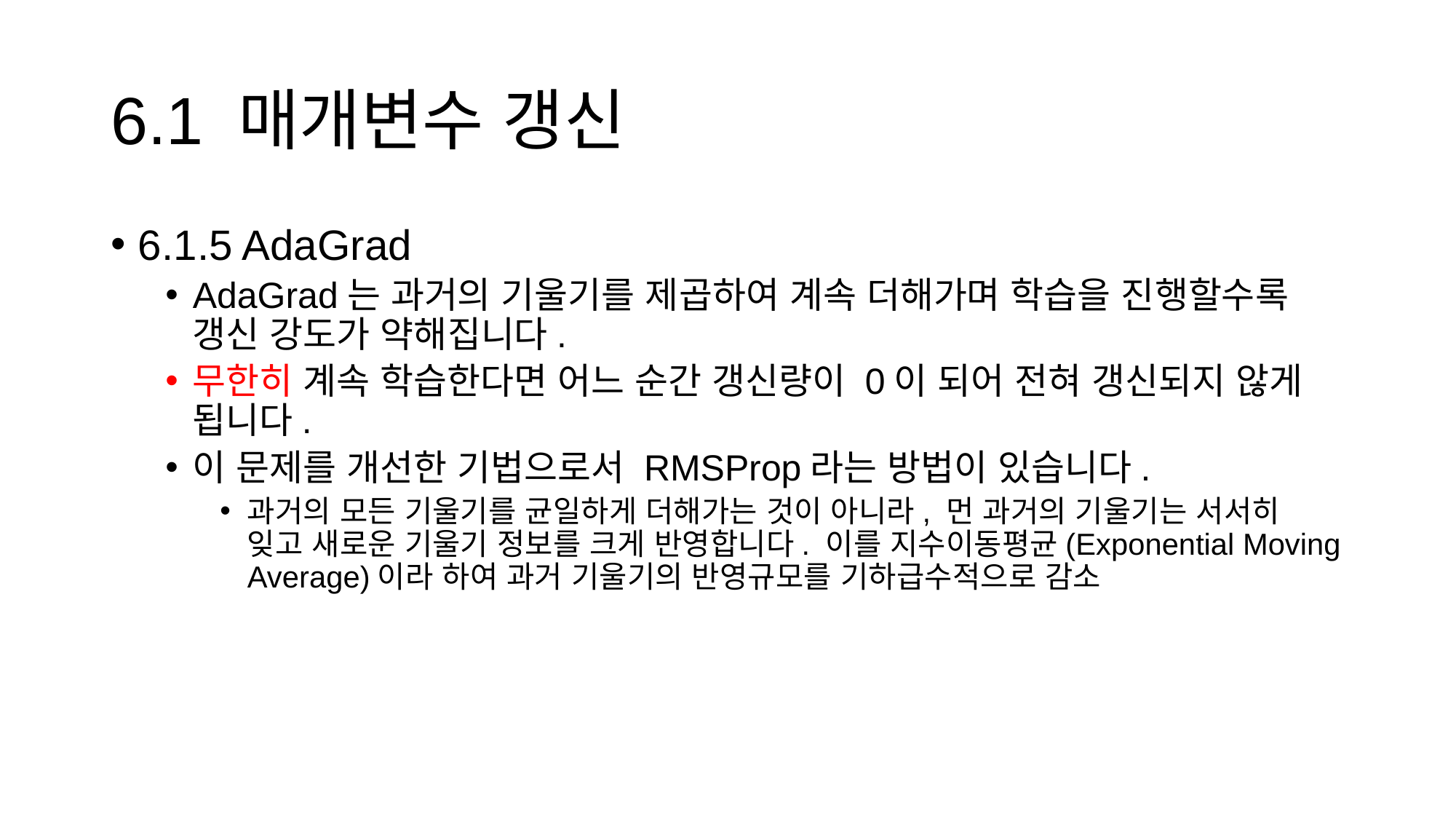

# 6.1 매개변수 갱신
6.1.5 AdaGrad
AdaGrad는 과거의 기울기를 제곱하여 계속 더해가며 학습을 진행할수록 갱신 강도가 약해집니다.
무한히 계속 학습한다면 어느 순간 갱신량이 0이 되어 전혀 갱신되지 않게 됩니다.
이 문제를 개선한 기법으로서 RMSProp라는 방법이 있습니다.
과거의 모든 기울기를 균일하게 더해가는 것이 아니라, 먼 과거의 기울기는 서서히 잊고 새로운 기울기 정보를 크게 반영합니다. 이를 지수이동평균(Exponential Moving Average)이라 하여 과거 기울기의 반영규모를 기하급수적으로 감소